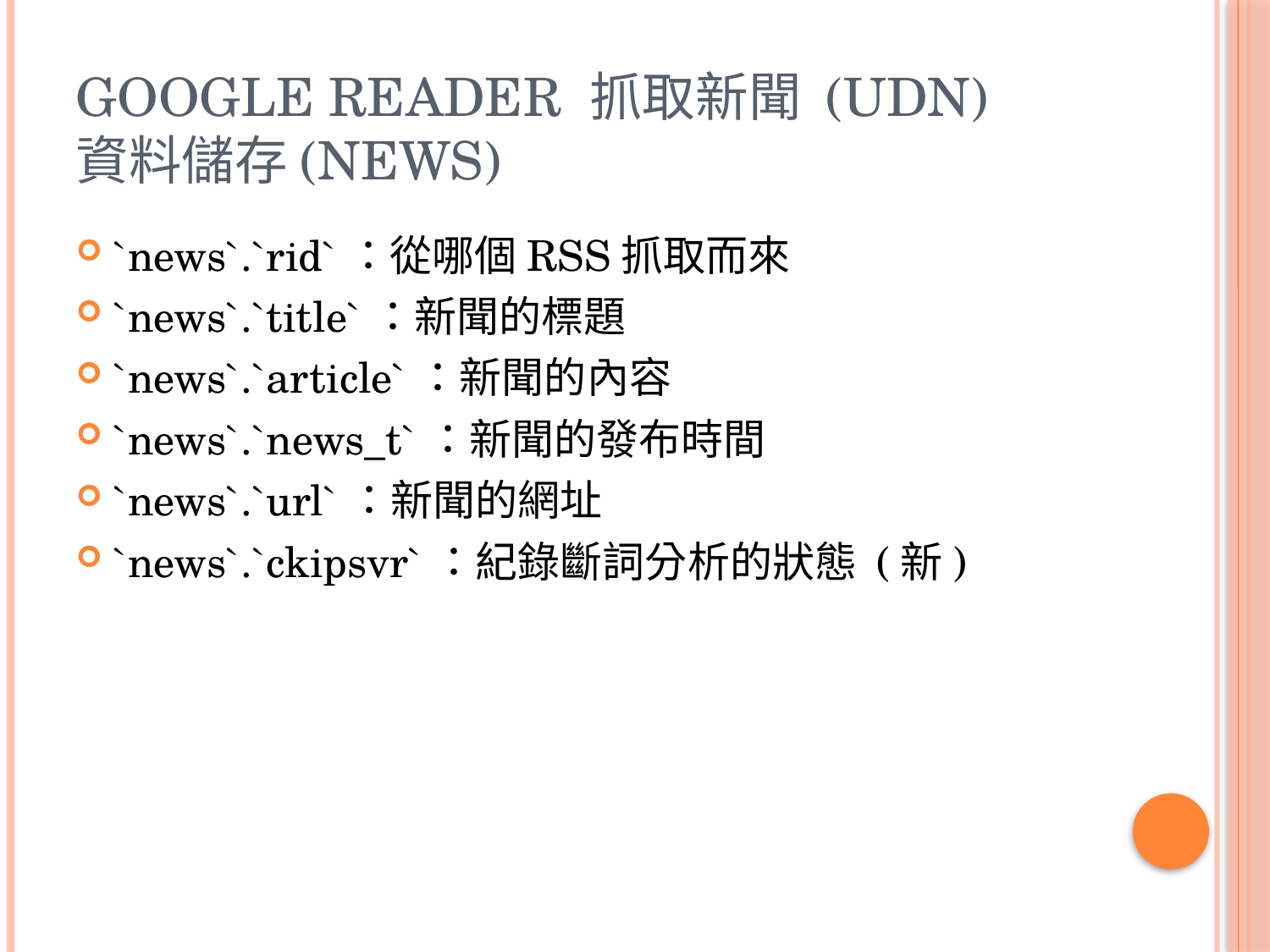

# Google Reader 抓取新聞 (UDN) 資料儲存(news)
`news`.`rid`：從哪個RSS抓取而來
`news`.`title`：新聞的標題
`news`.`article`：新聞的內容
`news`.`news_t`：新聞的發布時間
`news`.`url`：新聞的網址
`news`.`ckipsvr`：紀錄斷詞分析的狀態 (新)